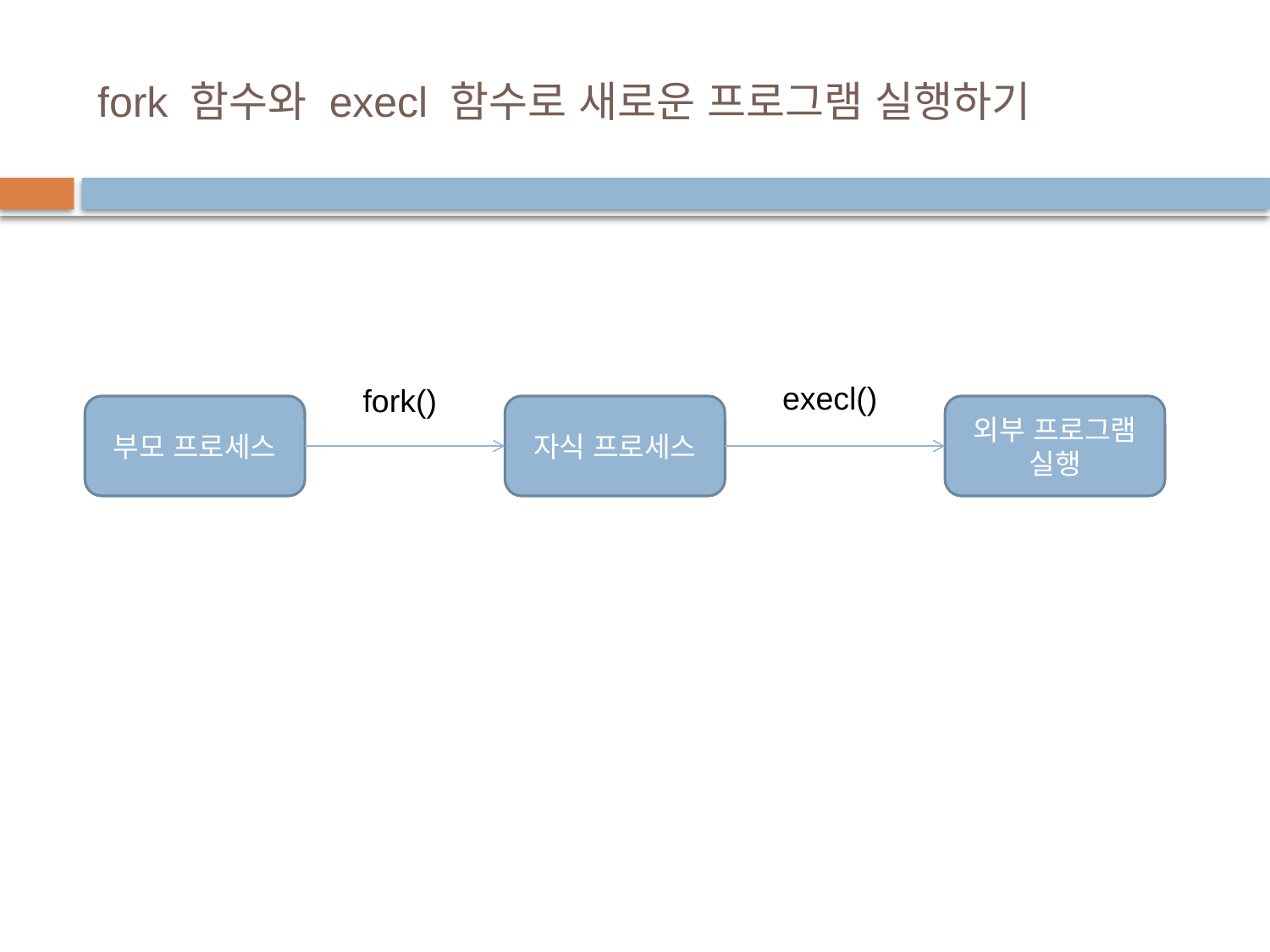

# fork 함수와 execl 함수로 새로운 프로그램 실행하기

execl()
fork()
부모 프로세스
자식 프로세스
외부 프로그램 실행